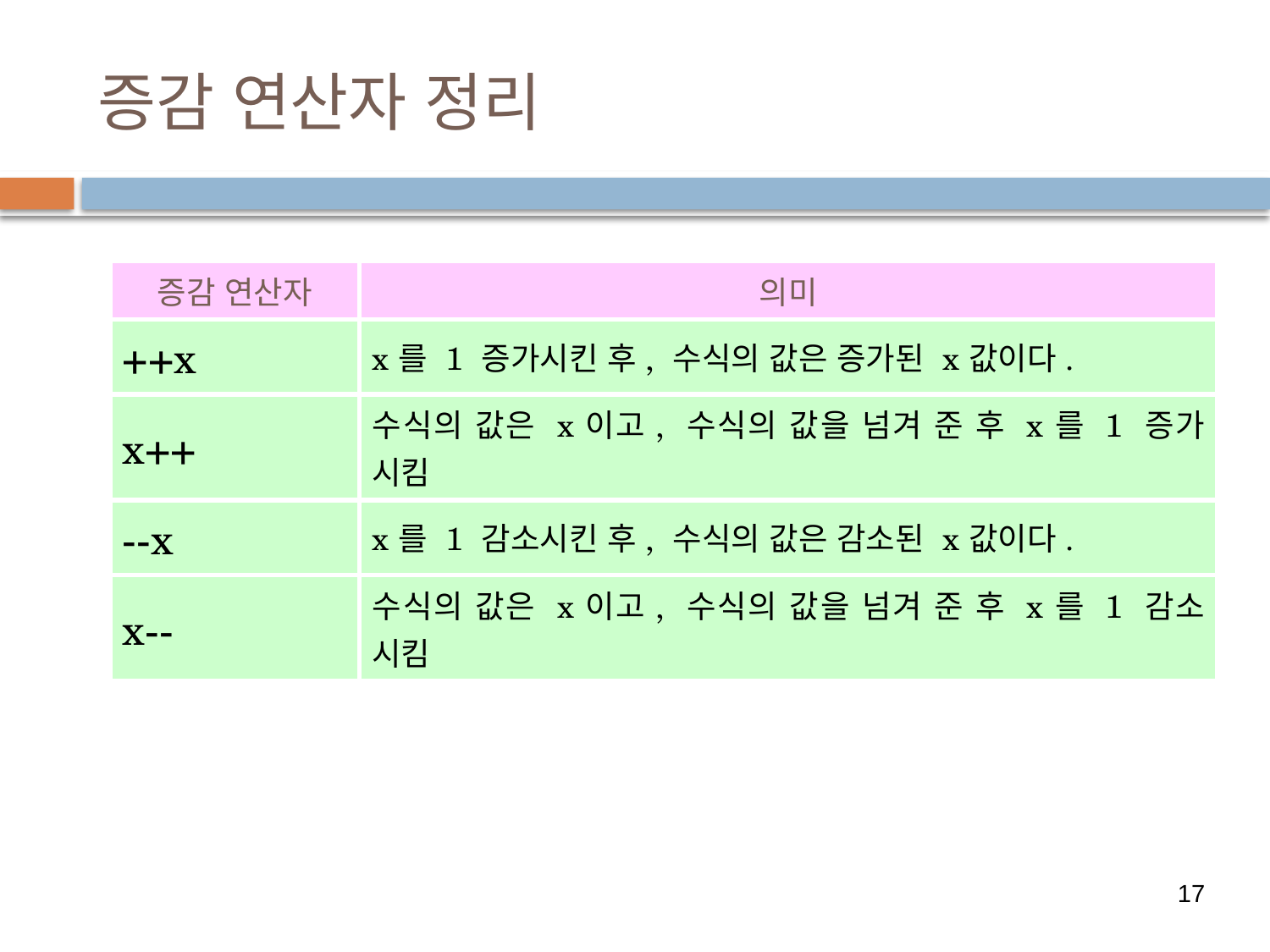

# 증감 연산자 정리
| 증감 연산자 | 의미 |
| --- | --- |
| ++x | x를 1 증가시킨 후, 수식의 값은 증가된 x값이다. |
| x++ | 수식의 값은 x이고, 수식의 값을 넘겨 준 후 x를 1 증가 시킴 |
| --x | x를 1 감소시킨 후, 수식의 값은 감소된 x값이다. |
| x-- | 수식의 값은 x이고, 수식의 값을 넘겨 준 후 x를 1 감소 시킴 |
17